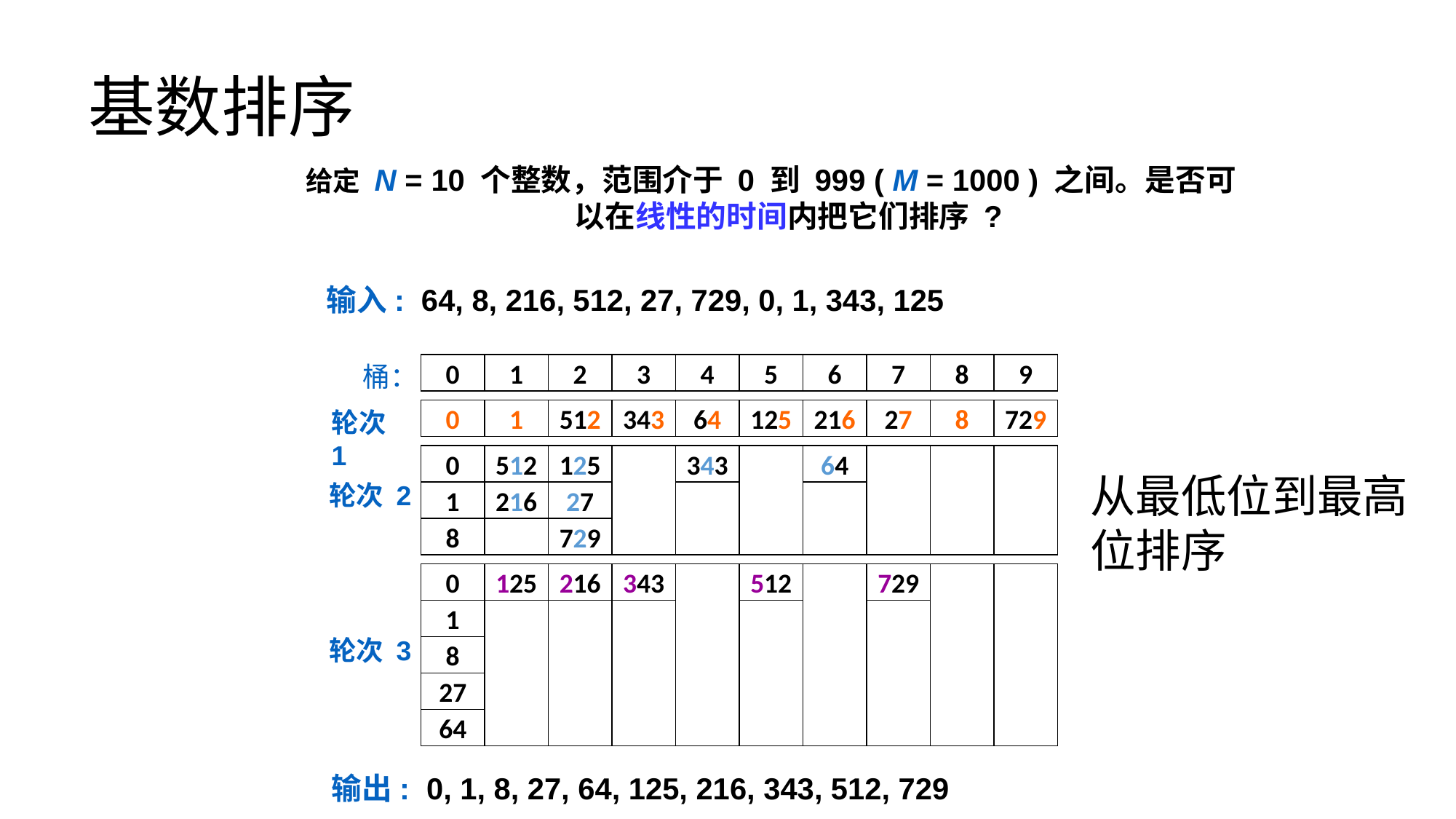

# 基数排序
给定 N = 10 个整数，范围介于 0 到 999 ( M = 1000 ) 之间。是否可以在线性的时间内把它们排序 ?
输入:  64, 8, 216, 512, 27, 729, 0, 1, 343, 125
桶：
0
1
2
3
4
5
6
7
8
9
轮次 1
0
1
512
343
64
125
216
27
8
729

轮次 2
0
512
125
343
64
从最低位到最高位排序
1
216
27
8
729

轮次 3
0
125
216
343
512
729
1
8
27
64
输出:  0, 1, 8, 27, 64, 125, 216, 343, 512, 729